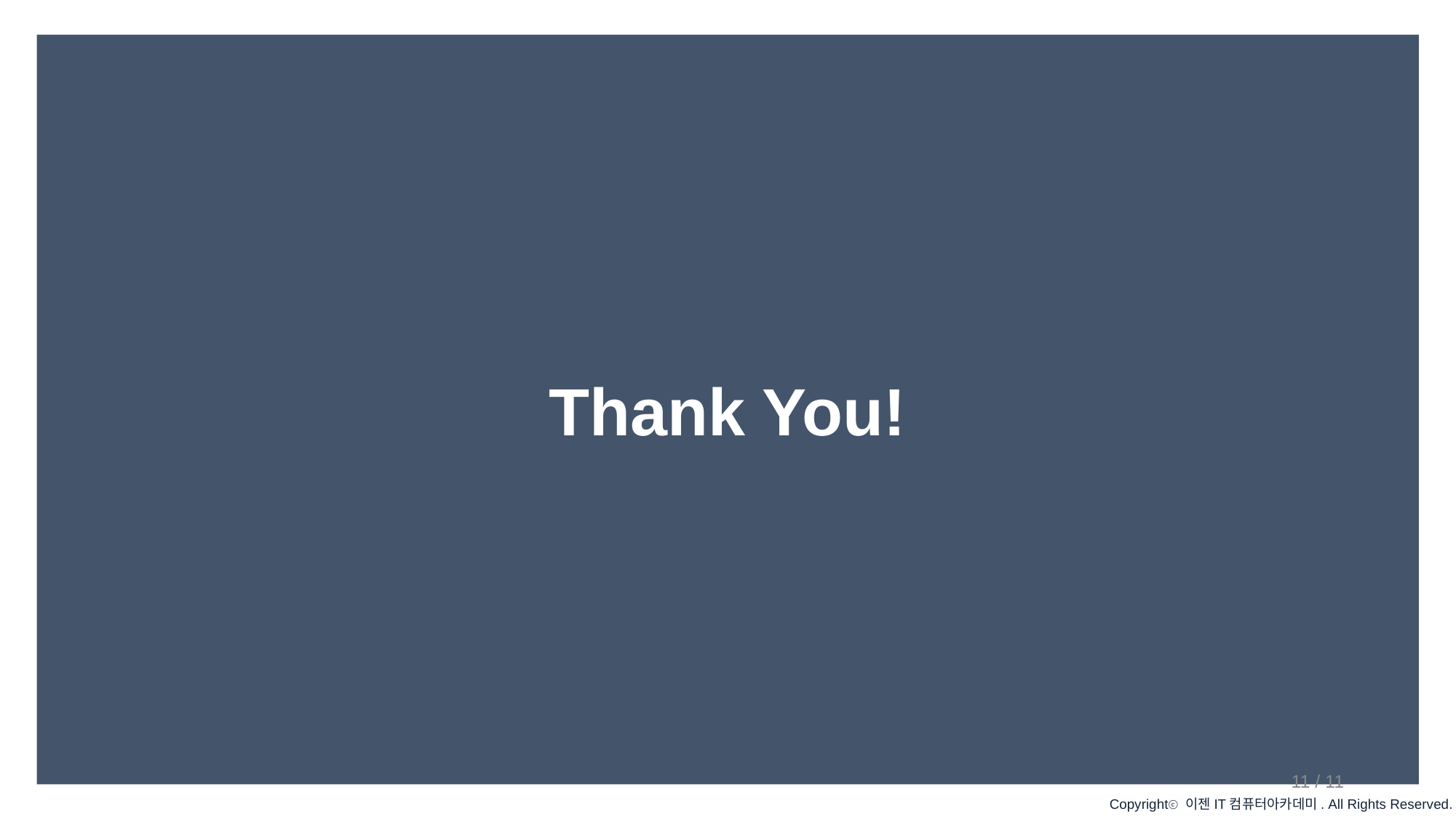

Thank You!
11 / 11
Copyrightⓒ 이젠IT컴퓨터아카데미. All Rights Reserved.